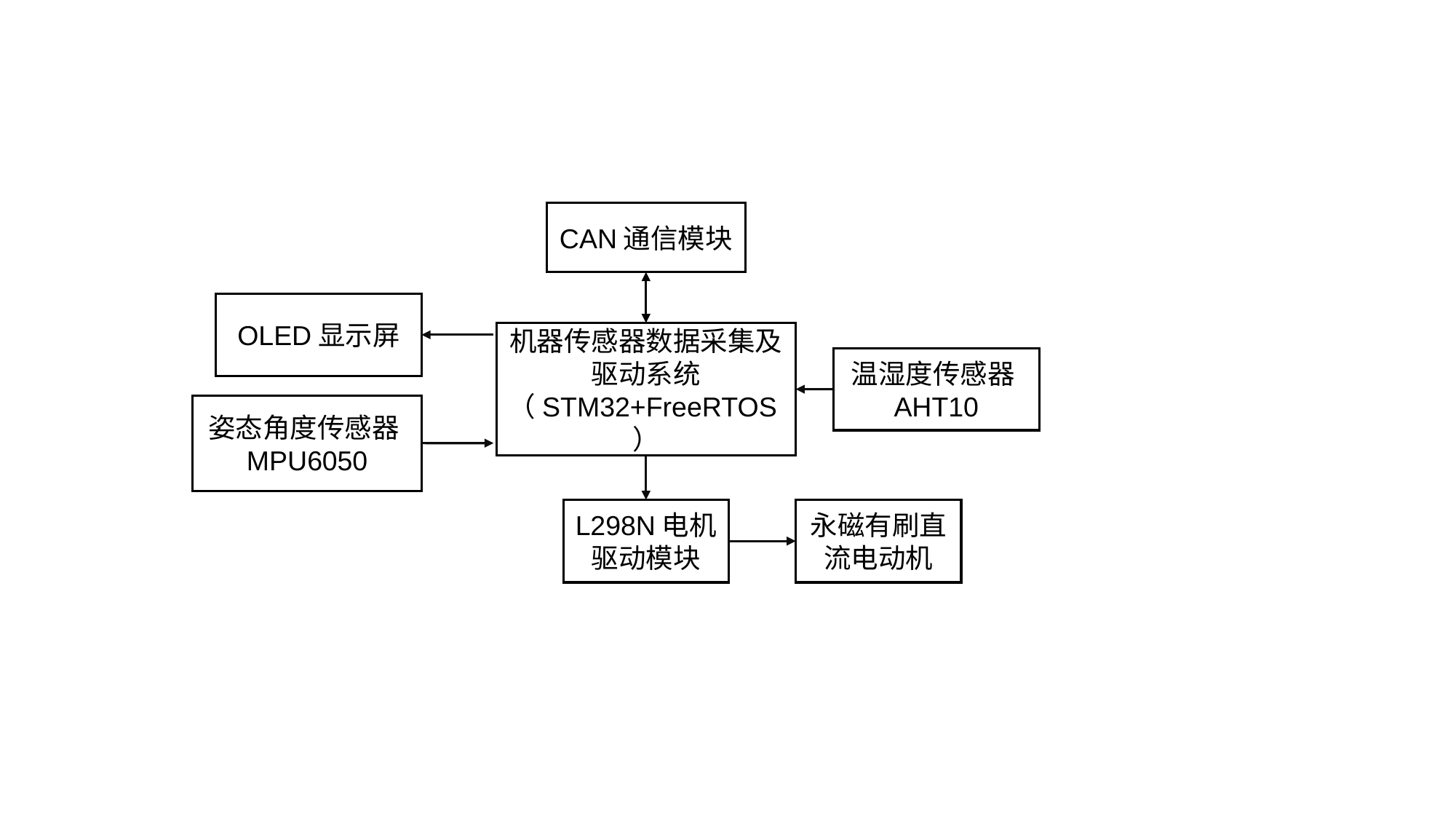

CAN通信模块
OLED显示屏
机器传感器数据采集及驱动系统（STM32+FreeRTOS）
温湿度传感器AHT10
姿态角度传感器MPU6050
L298N电机驱动模块
永磁有刷直流电动机